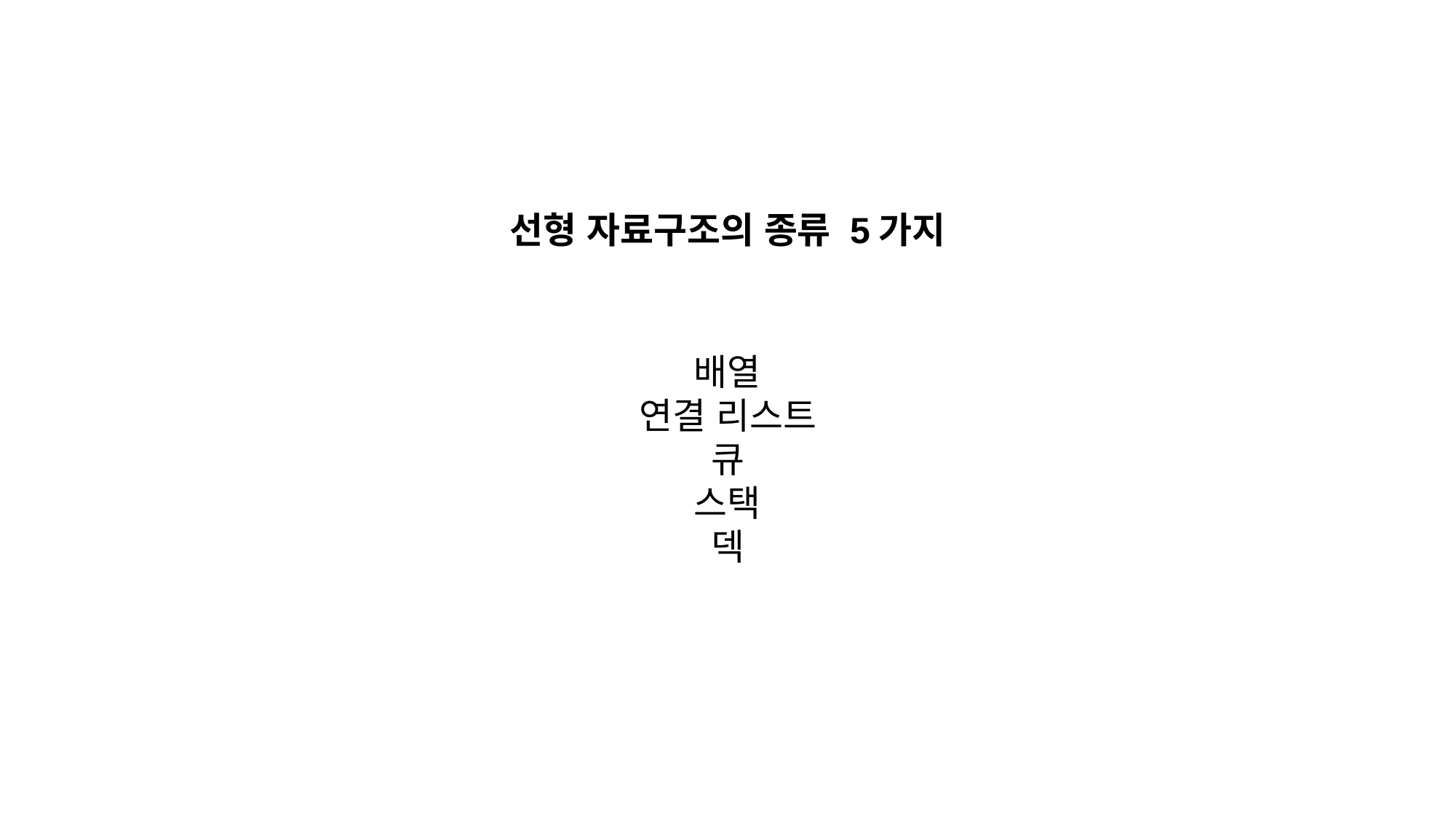

선형 자료구조의 종류 5가지

배열
연결 리스트
큐
스택
덱